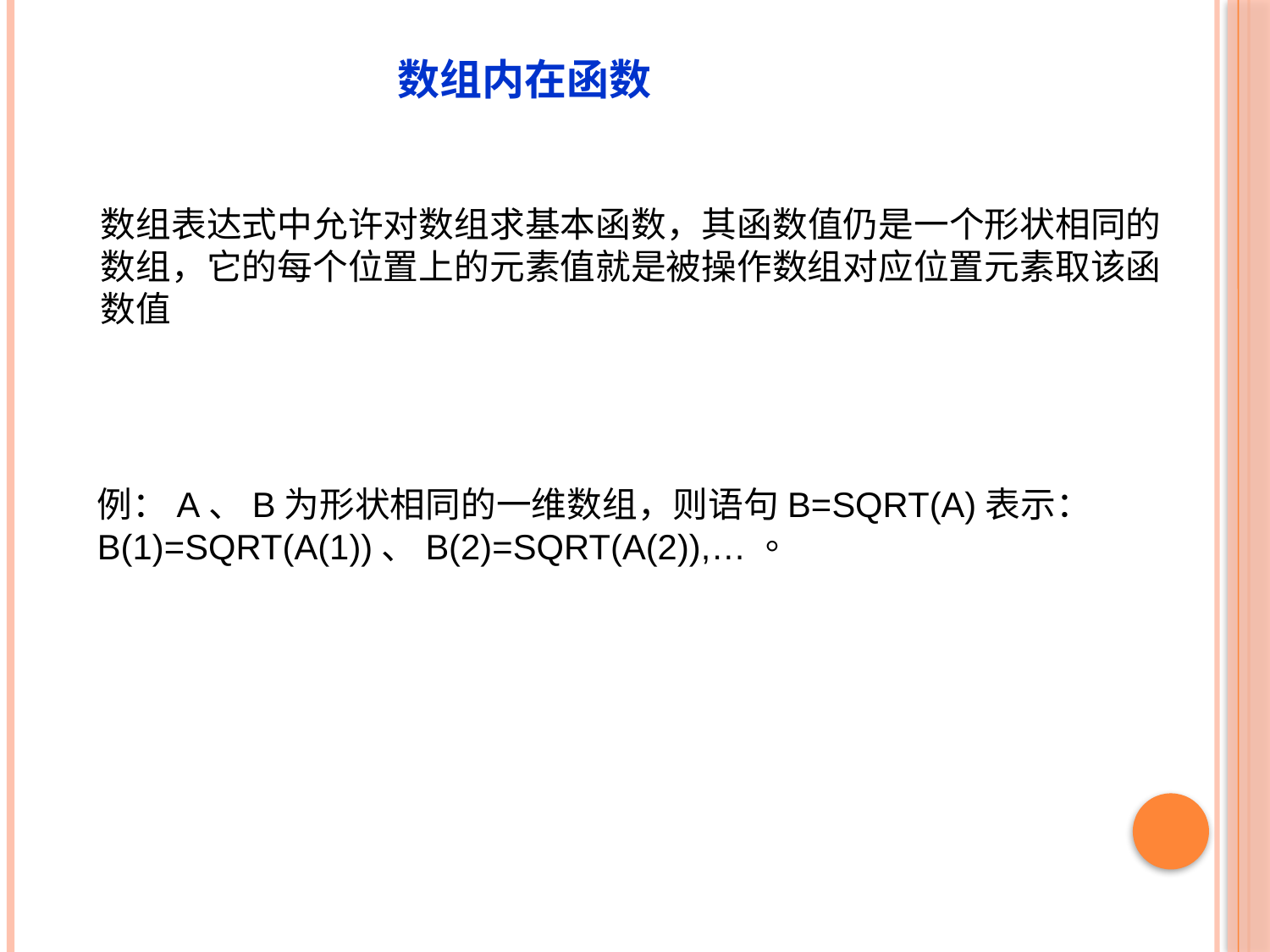

数组内在函数
数组表达式中允许对数组求基本函数，其函数值仍是一个形状相同的数组，它的每个位置上的元素值就是被操作数组对应位置元素取该函数值
例：A、B为形状相同的一维数组，则语句B=SQRT(A)表示：B(1)=SQRT(A(1))、B(2)=SQRT(A(2)),…。